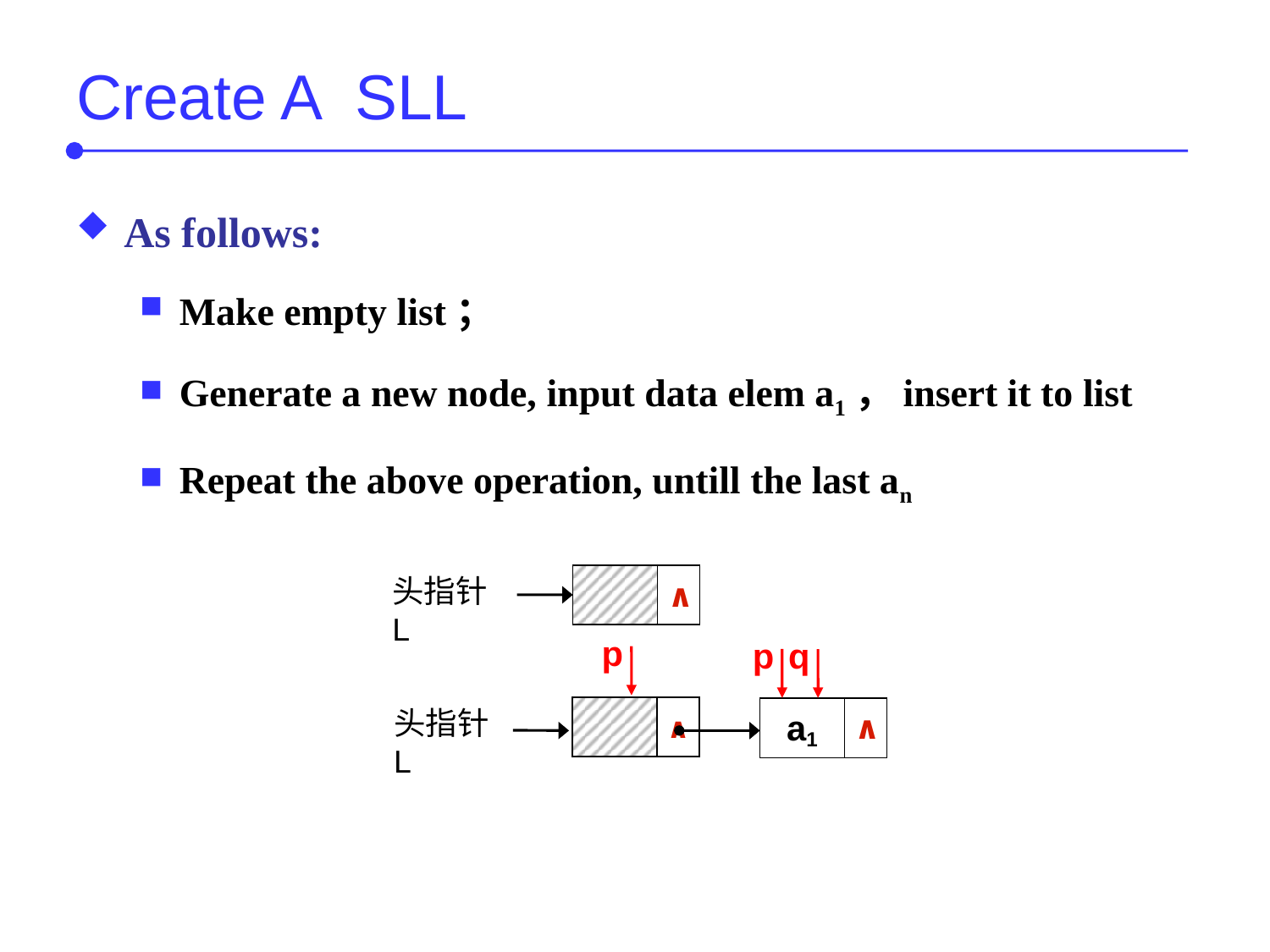

# Create A  SLL
As follows:
Make empty list；
Generate a new node, input data elem a1，insert it to list
Repeat the above operation, untill the last an
头指针L

∧

p

p

q

头指针L

∧
a1

∧